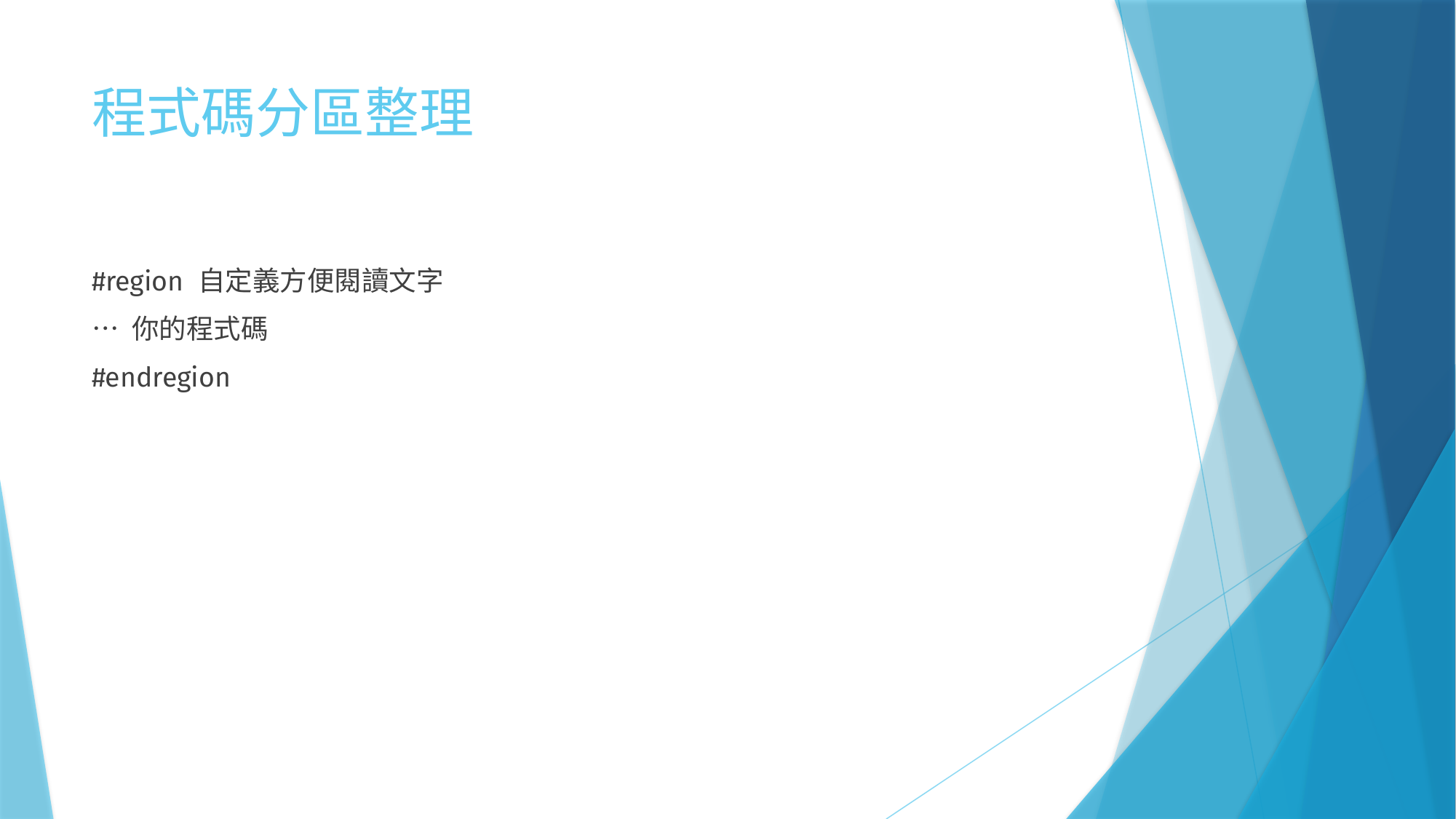

# 程式碼分區整理
#region 自定義方便閱讀文字
… 你的程式碼
#endregion